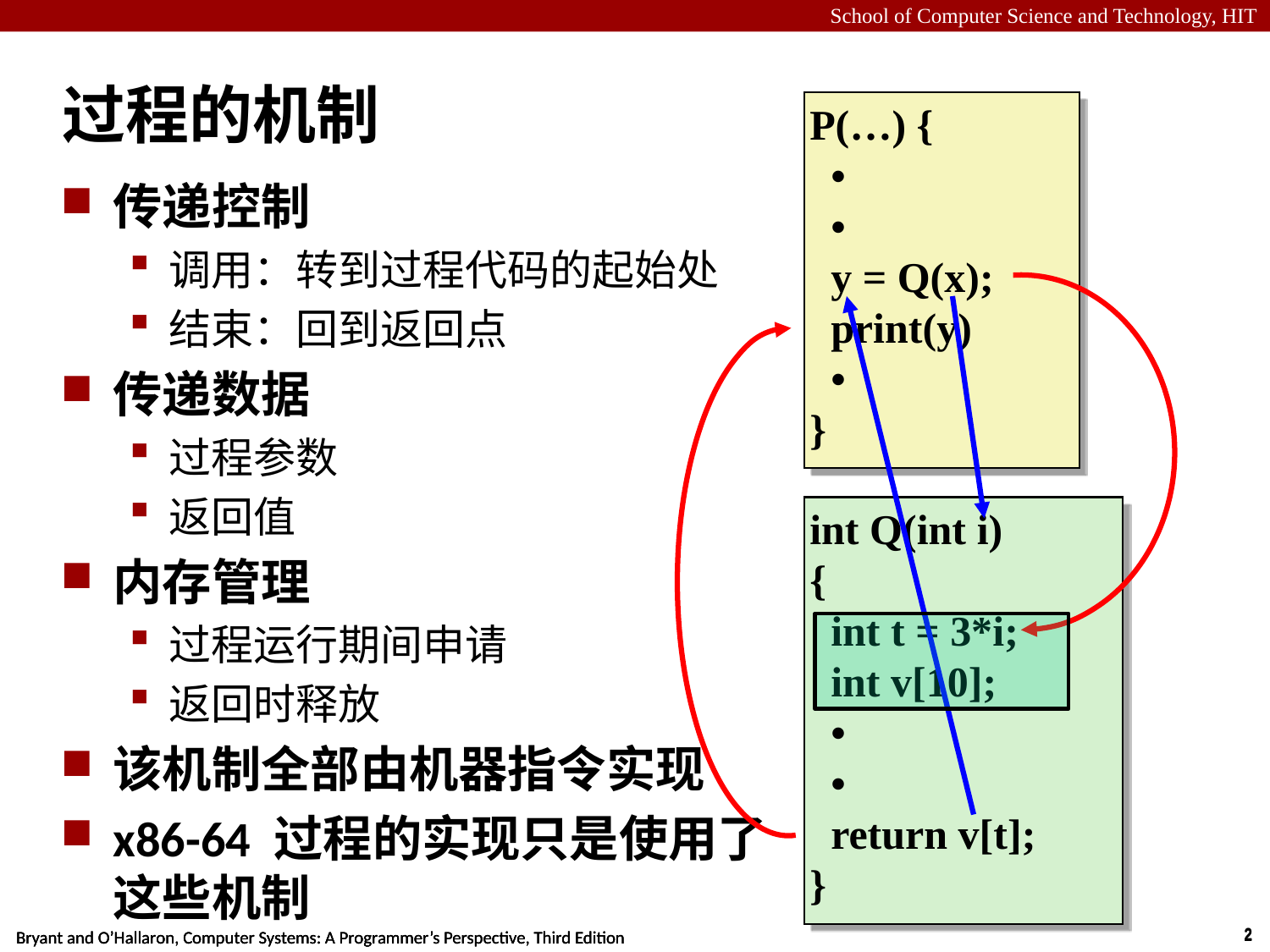

# 过程的机制
P(…) {
  •
  •
  y = Q(x);
  print(y)
  •
}
传递控制
调用：转到过程代码的起始处
结束：回到返回点
传递数据
过程参数
返回值
内存管理
过程运行期间申请
返回时释放
该机制全部由机器指令实现
x86-64 过程的实现只是使用了这些机制

int Q(int i)
{
  int t = 3*i;
  int v[10];
  •
  •
  return v[t];
}